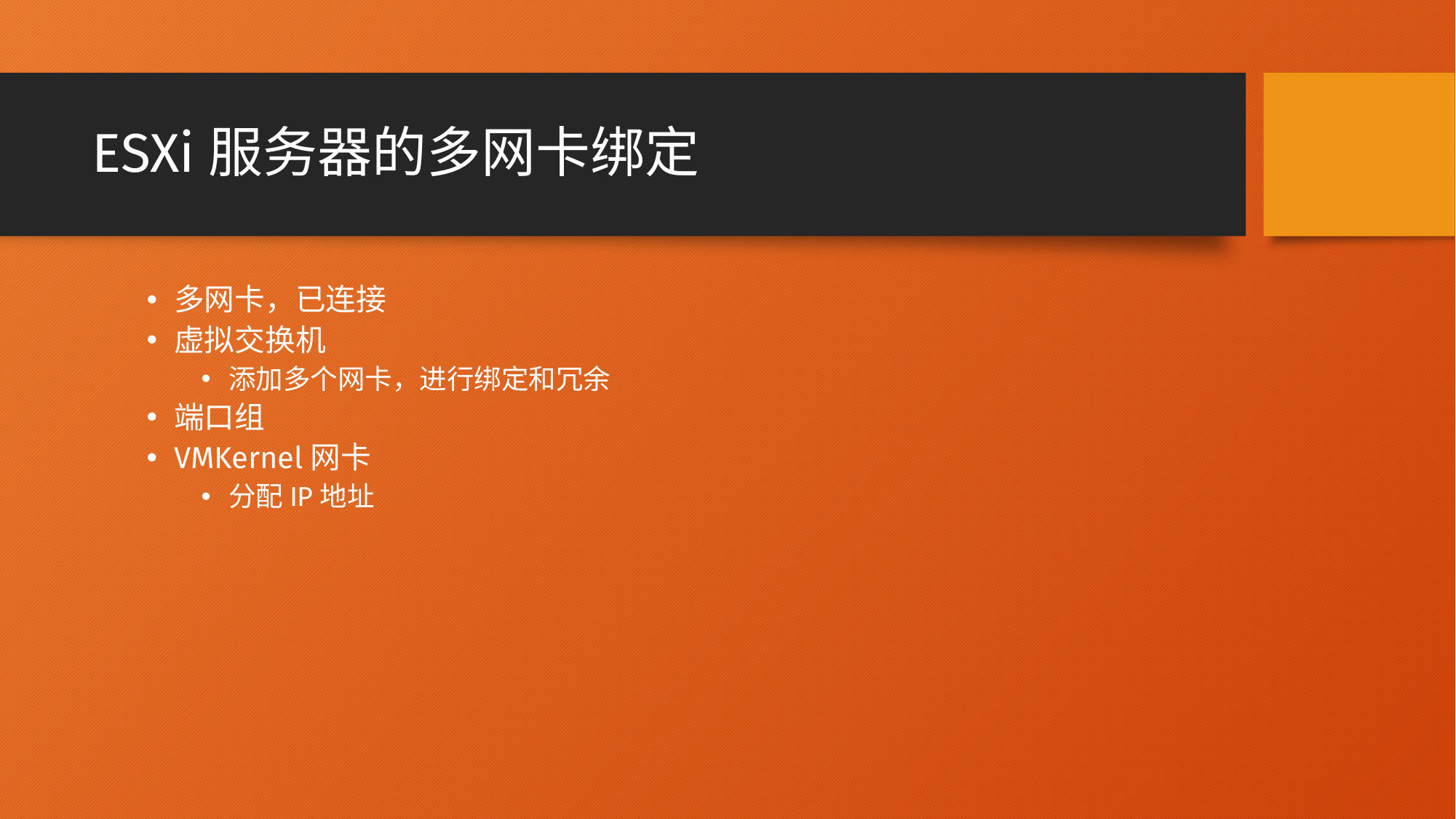

# ESXi服务器的多网卡绑定
多网卡，已连接
虚拟交换机
添加多个网卡，进行绑定和冗余
端口组
VMKernel网卡
分配IP地址